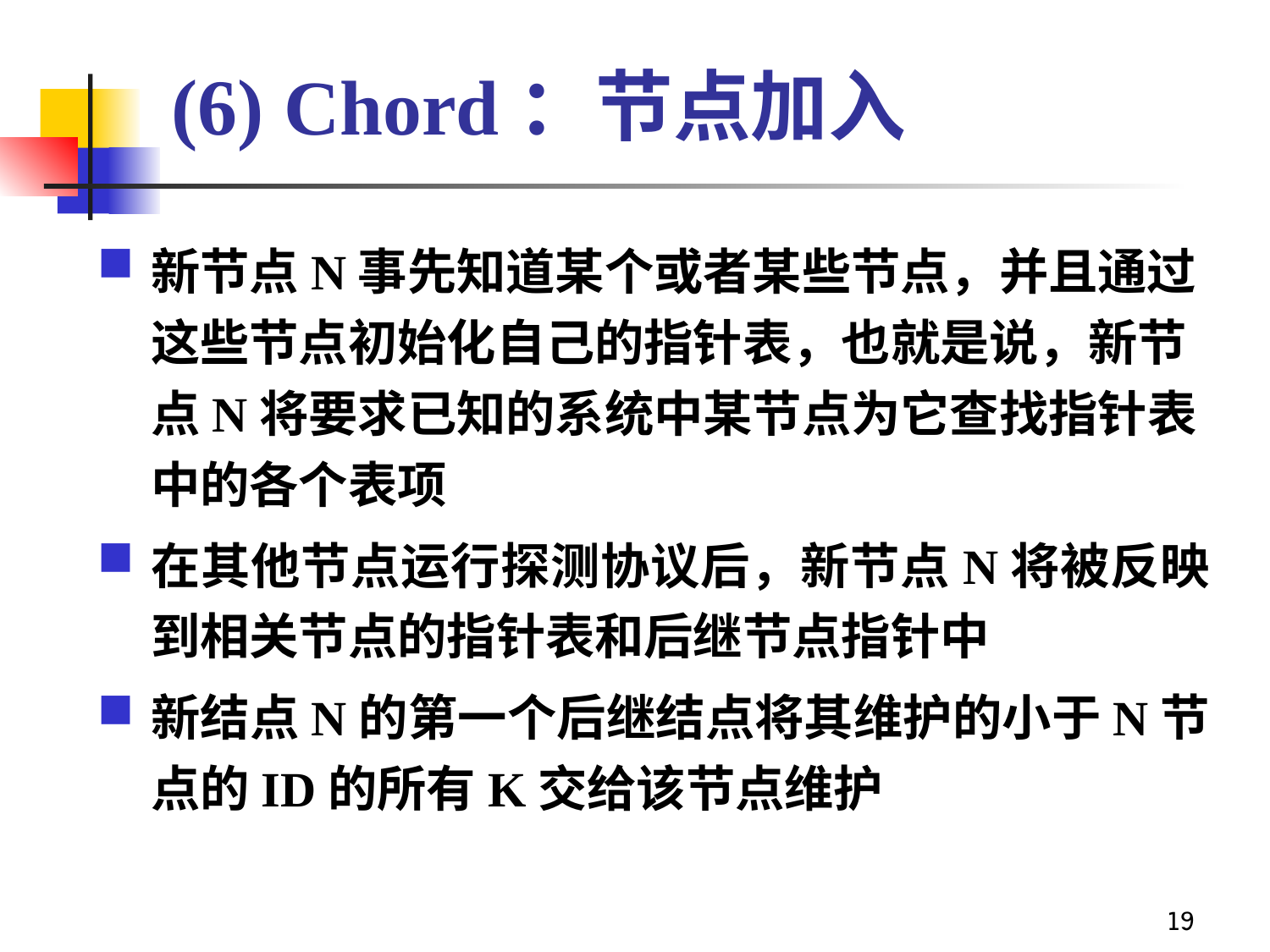

# (6) Chord：节点加入
新节点N事先知道某个或者某些节点，并且通过这些节点初始化自己的指针表，也就是说，新节点N将要求已知的系统中某节点为它查找指针表中的各个表项
在其他节点运行探测协议后，新节点N将被反映到相关节点的指针表和后继节点指针中
新结点N的第一个后继结点将其维护的小于N节点的ID的所有K交给该节点维护
19